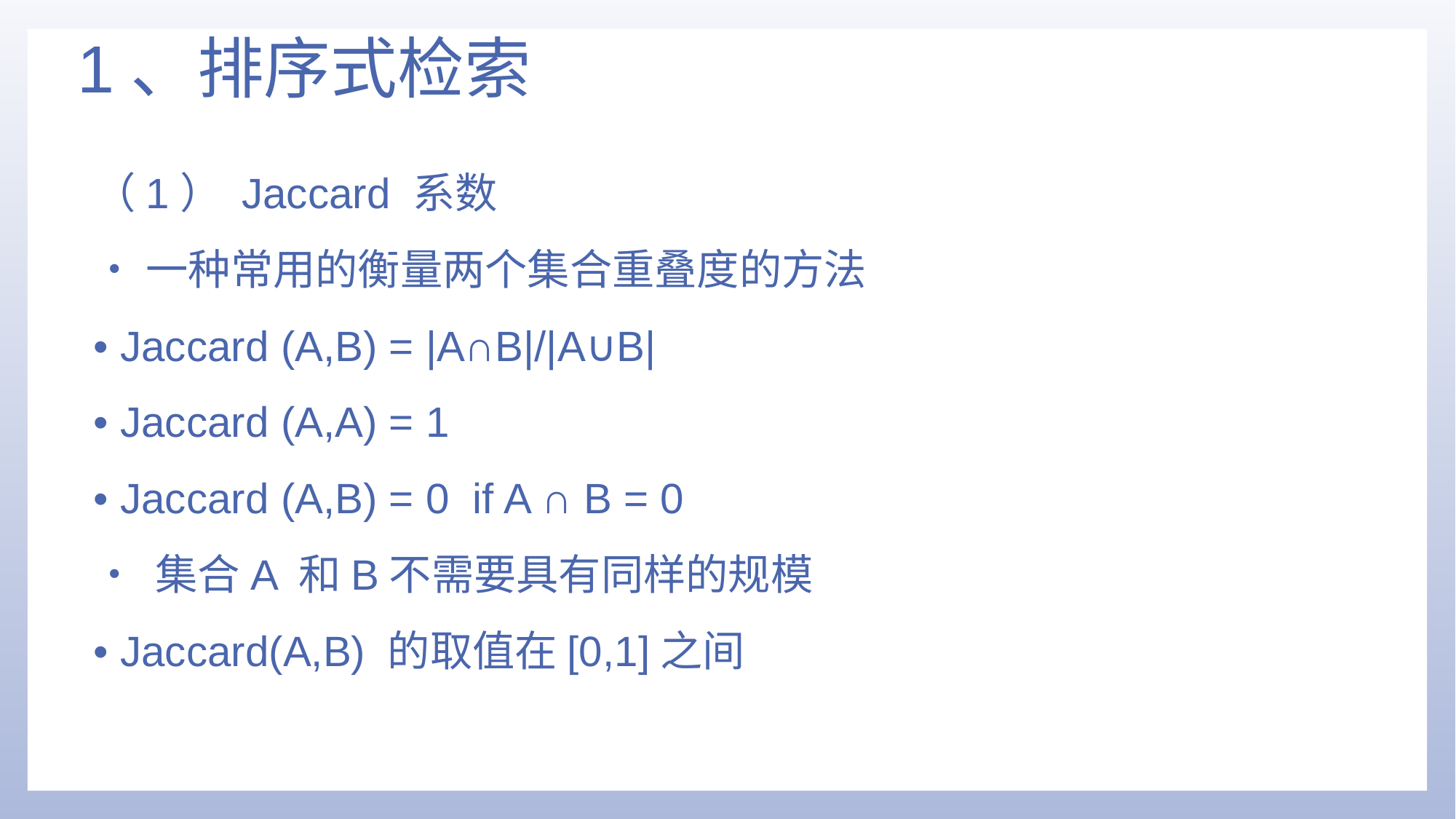

# 1、排序式检索
（1） Jaccard 系数
•一种常用的衡量两个集合重叠度的方法
• Jaccard (A,B) = |A∩B|/|A∪B|
• Jaccard (A,A) = 1
• Jaccard (A,B) = 0  if A ∩ B = 0
• 集合A 和B不需要具有同样的规模
• Jaccard(A,B) 的取值在[0,1]之间